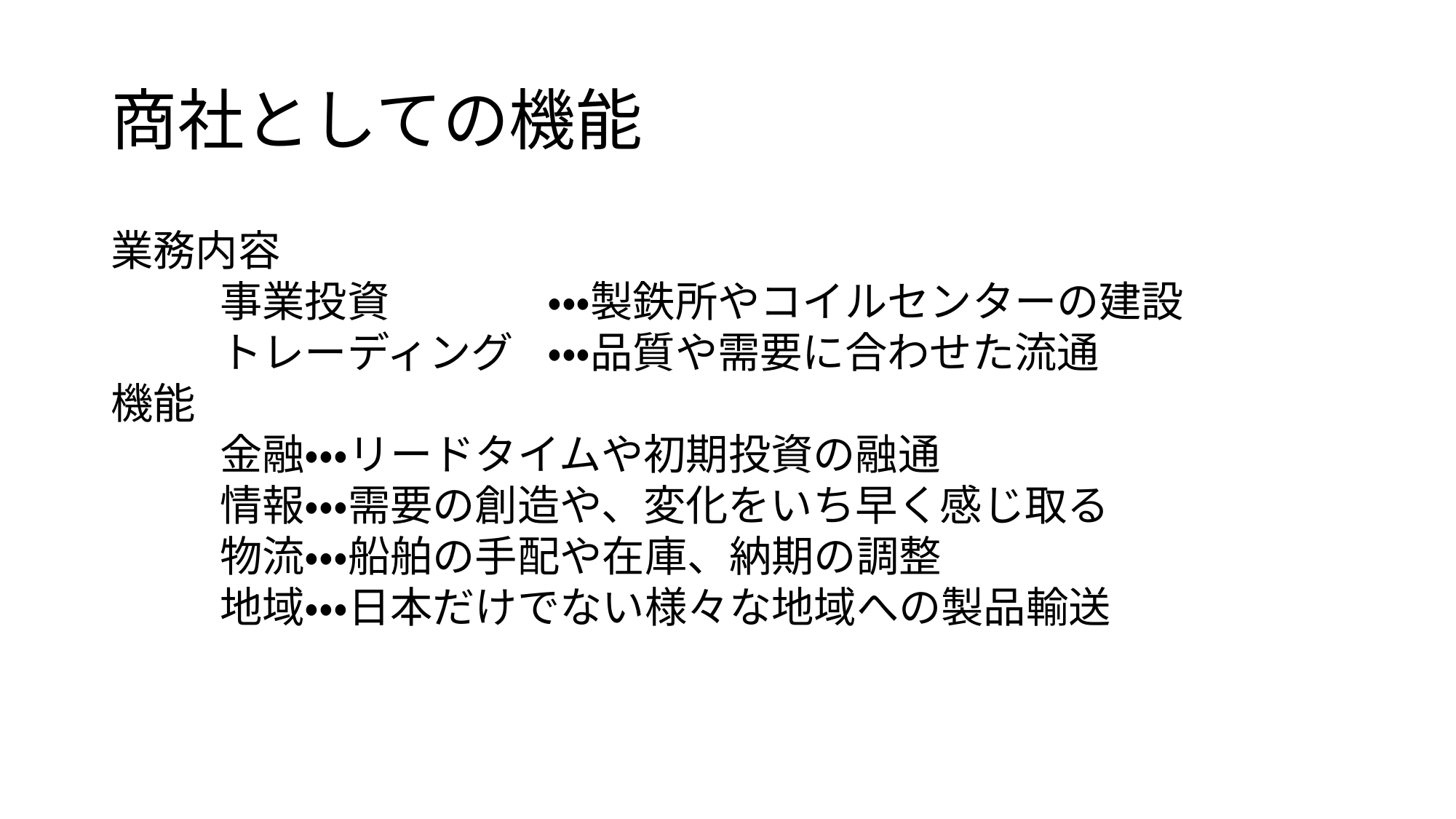

# 商社としての機能
業務内容
	事業投資		・・・製鉄所やコイルセンターの建設
	トレーディング	・・・品質や需要に合わせた流通
機能
	金融・・・リードタイムや初期投資の融通
	情報・・・需要の創造や、変化をいち早く感じ取る
	物流・・・船舶の手配や在庫、納期の調整
	地域・・・日本だけでない様々な地域への製品輸送